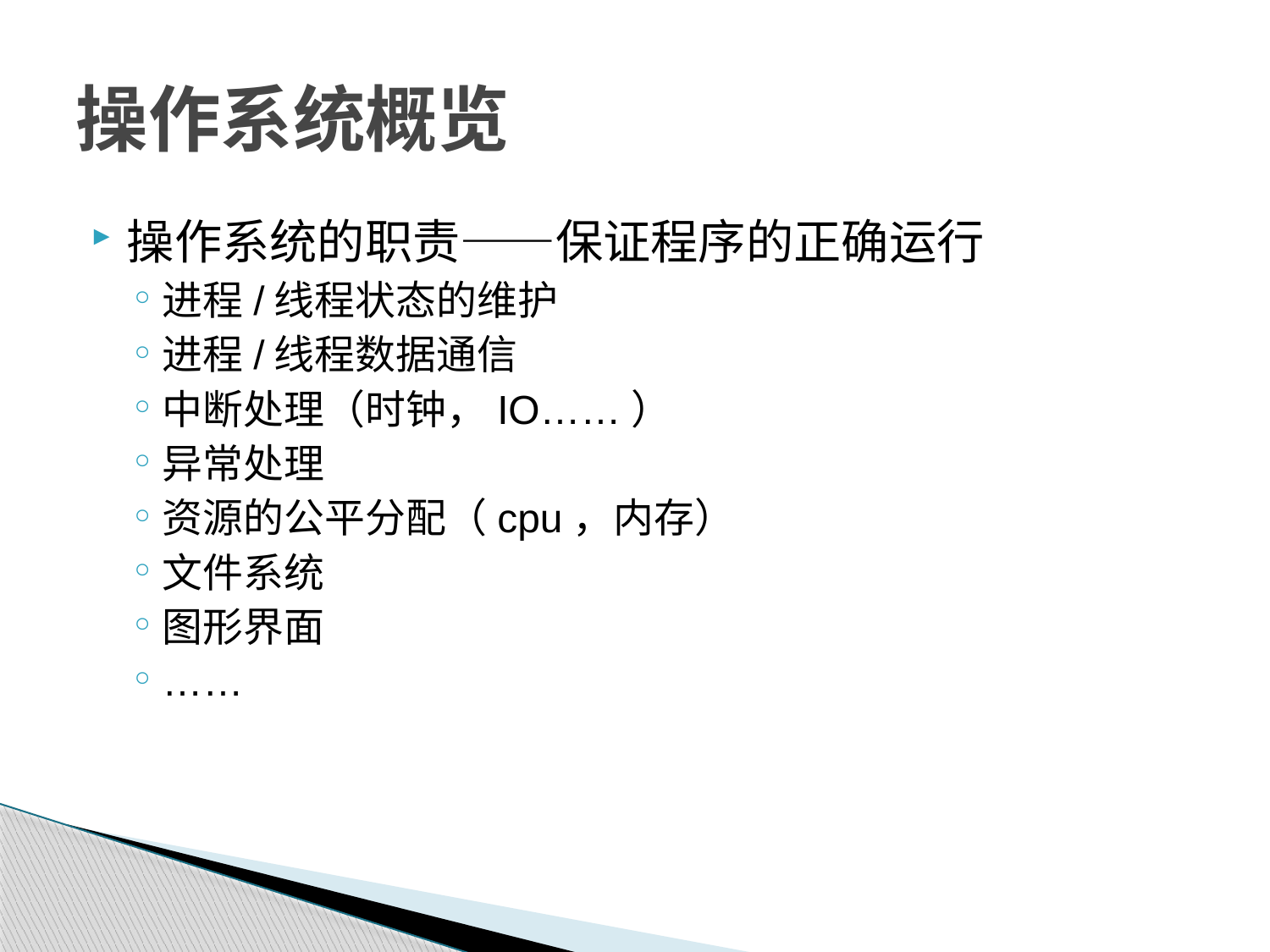

# 操作系统概览
操作系统的职责——保证程序的正确运行
进程/线程状态的维护
进程/线程数据通信
中断处理（时钟，IO……）
异常处理
资源的公平分配（cpu，内存）
文件系统
图形界面
……